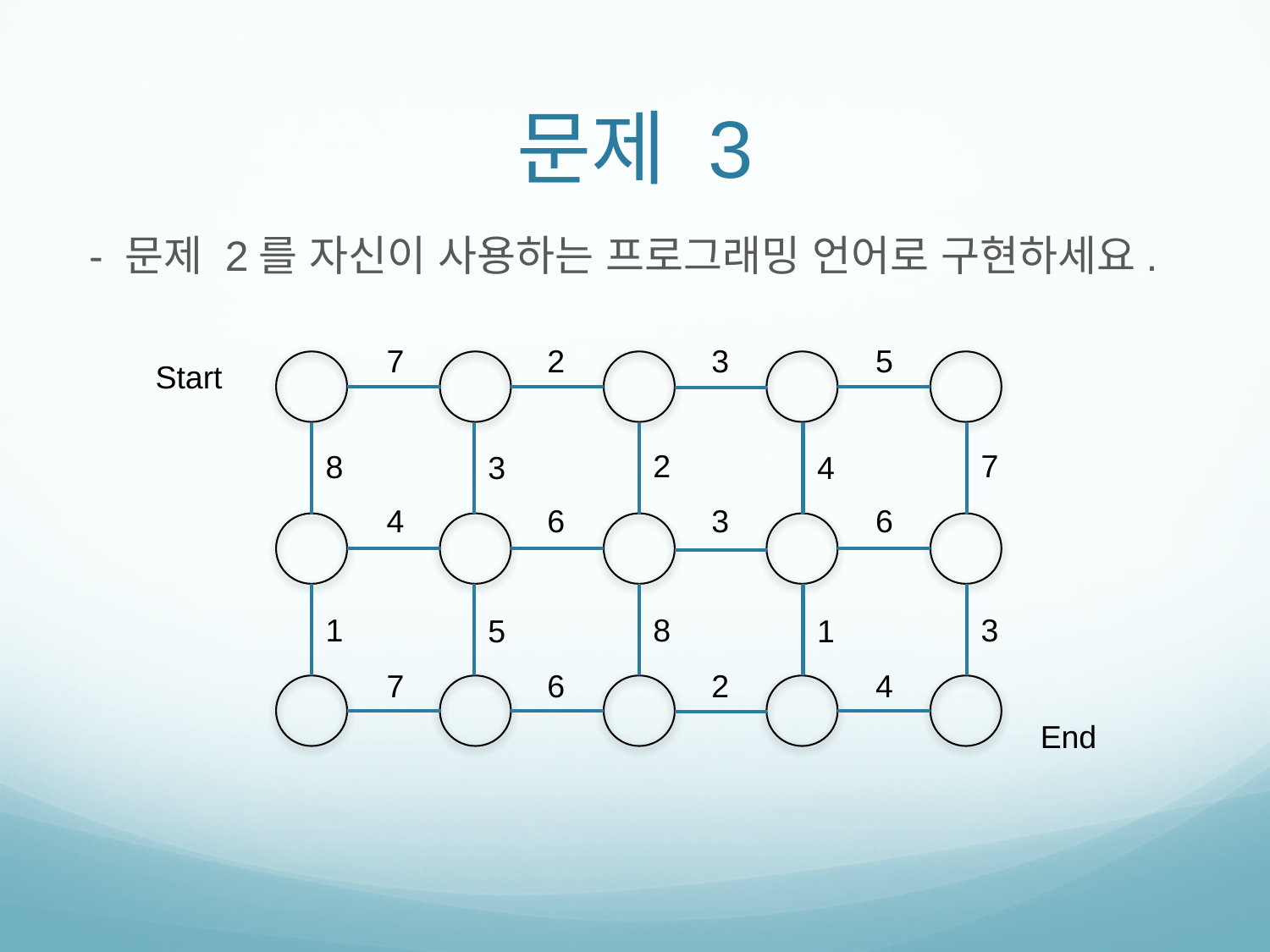

# 문제 3
- 문제 2를 자신이 사용하는 프로그래밍 언어로 구현하세요.
7
2
3
5
Start

2
7
8
3
4
4
6
3
6

8
3
1
5
1
7
6
2
4

End